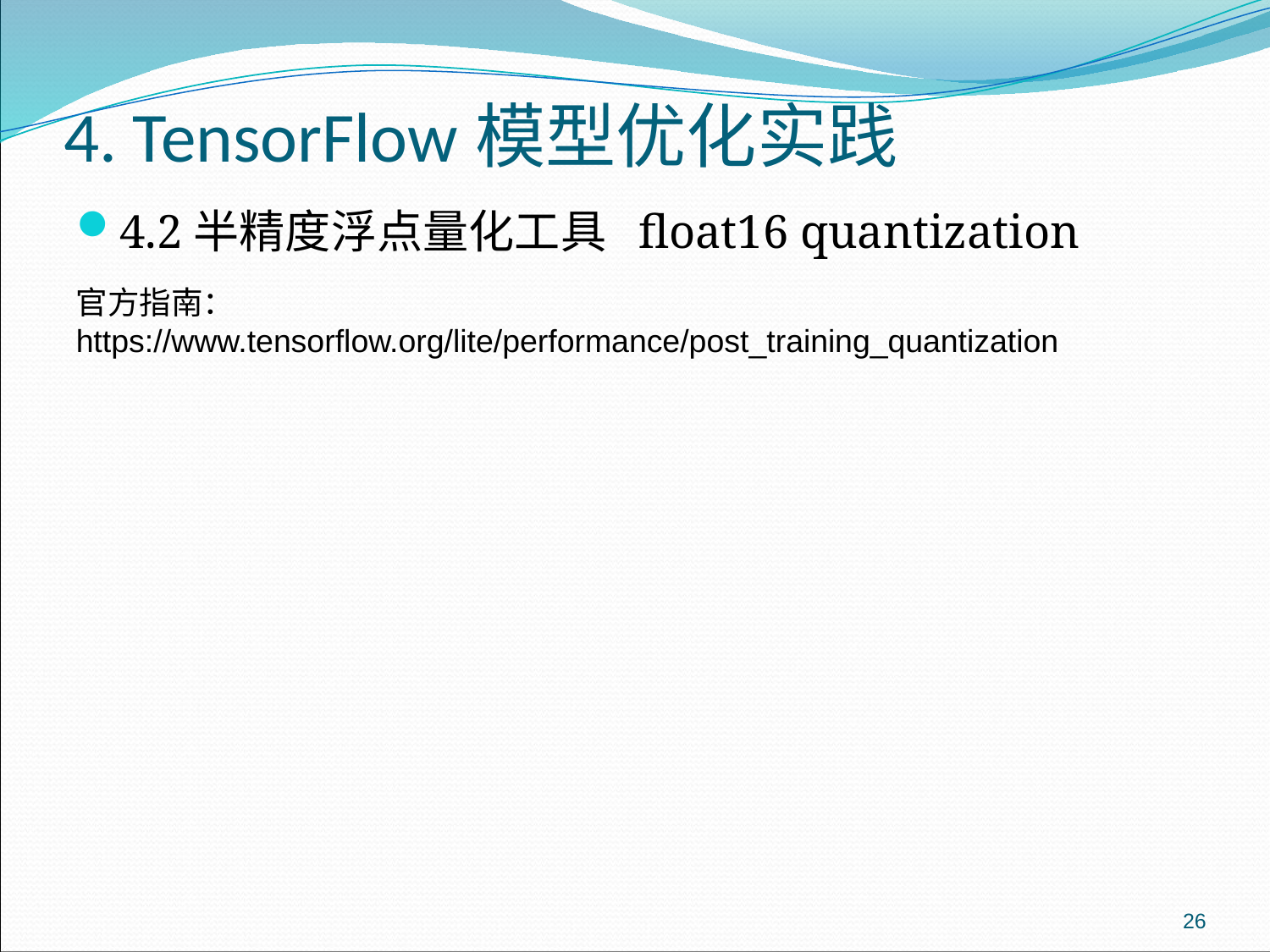

# 4. TensorFlow模型优化实践
4.2半精度浮点量化工具  float16 quantization
官方指南： https://www.tensorflow.org/lite/performance/post_training_quantization
26